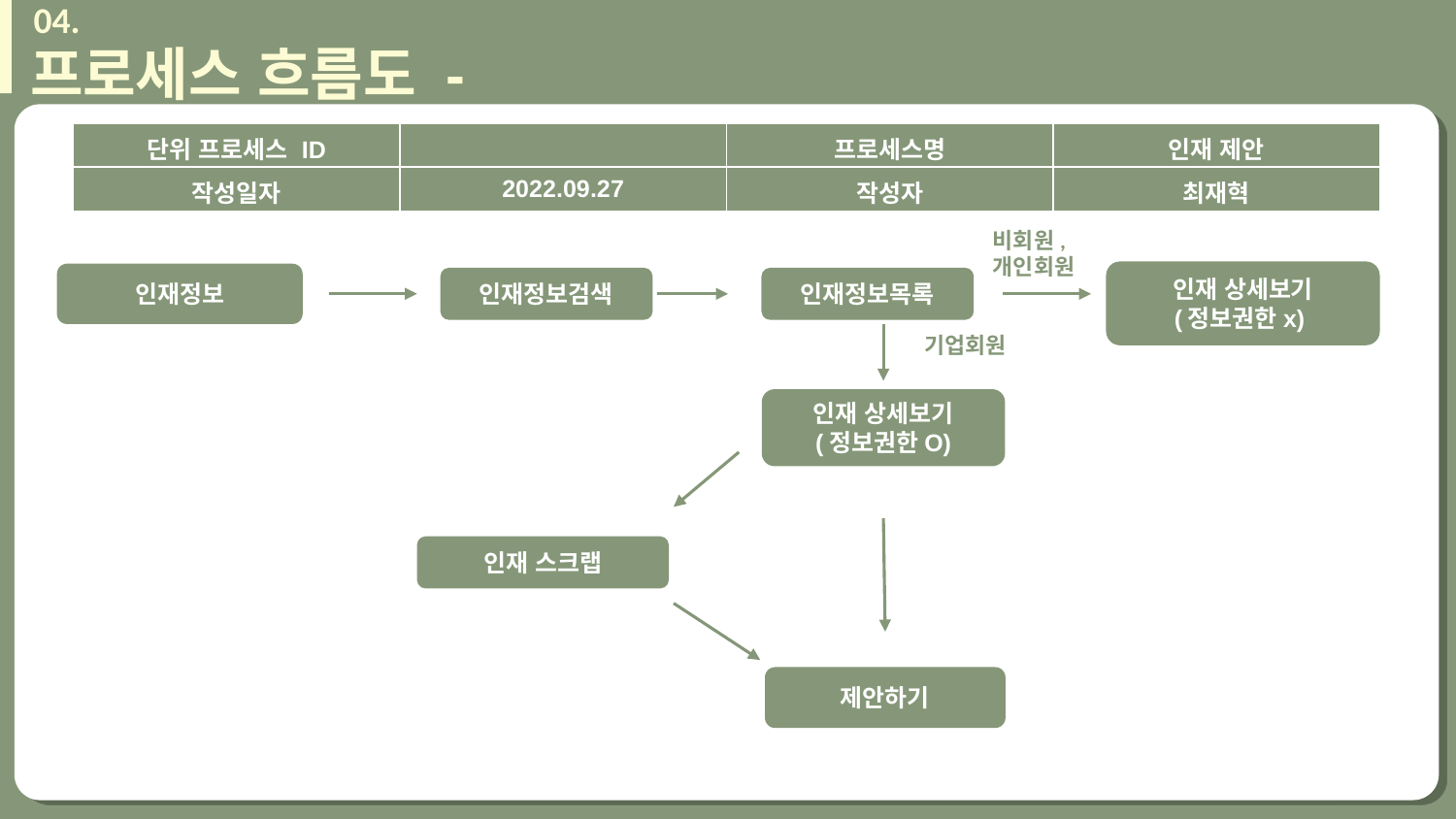

04.

프로세스 흐름도 -
단위 프로세스 ID
| 단위 프로세스 ID |  | 프로세스명 | 인재 제안 |
| --- | --- | --- | --- |
| 작성일자 | 2022.09.27 | 작성자 | 최재혁 |
비회원,
개인회원

인재 상세보기
(정보권한x)
인재정보
인재정보검색
인재정보목록
기업회원
인재 상세보기
(정보권한O)
인재 스크랩
제안하기